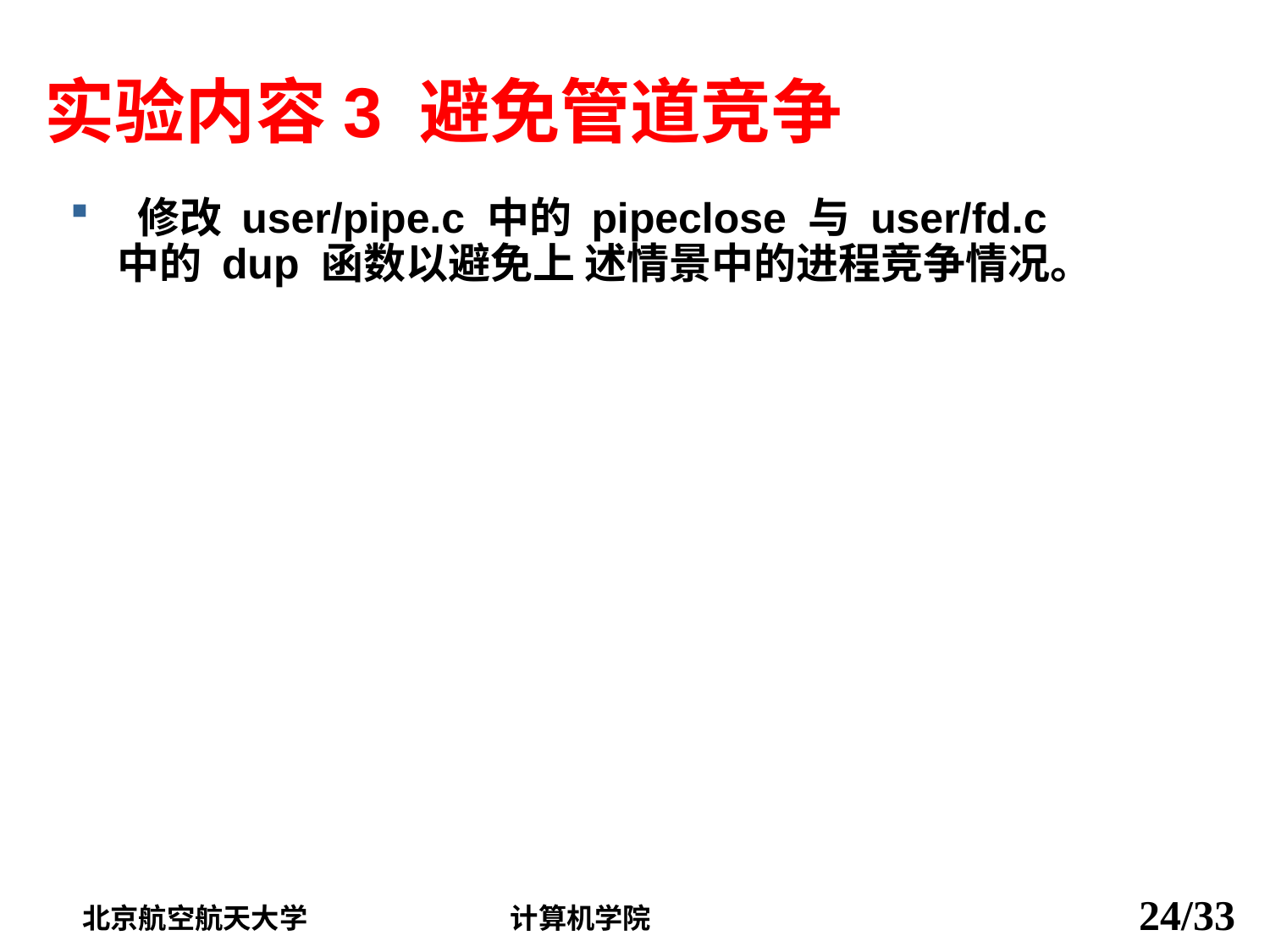

# 实验内容3 避免管道竞争
 修改 user/pipe.c 中的 pipeclose 与 user/fd.c 中的 dup 函数以避免上 述情景中的进程竞争情况。